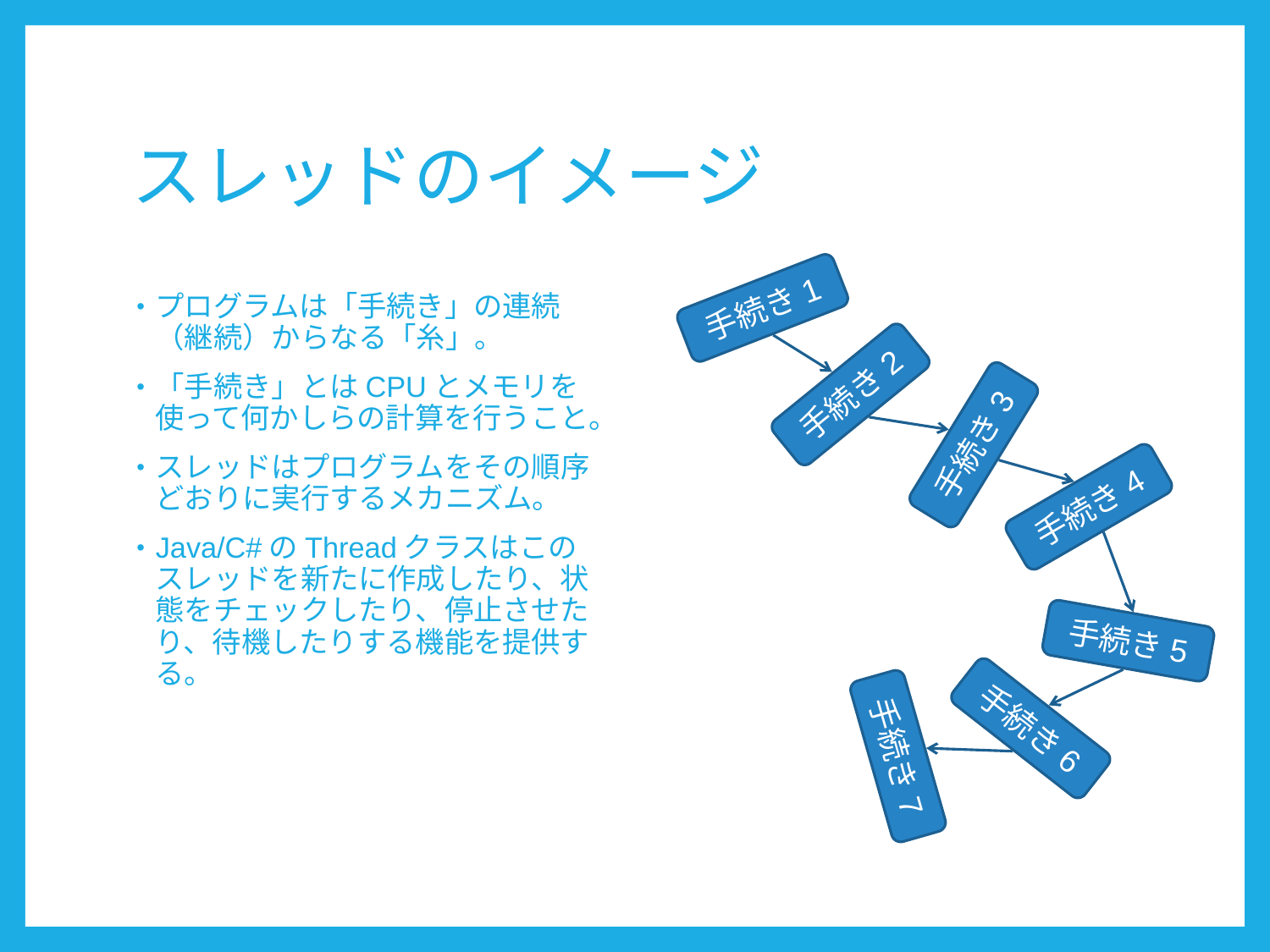

# スレッドのイメージ
手続き1
プログラムは「手続き」の連続（継続）からなる「糸」。
「手続き」とはCPUとメモリを使って何かしらの計算を行うこと。
スレッドはプログラムをその順序どおりに実行するメカニズム。
Java/C#のThreadクラスはこのスレッドを新たに作成したり、状態をチェックしたり、停止させたり、待機したりする機能を提供する。
手続き2
手続き3
手続き4
手続き5
手続き6
手続き7